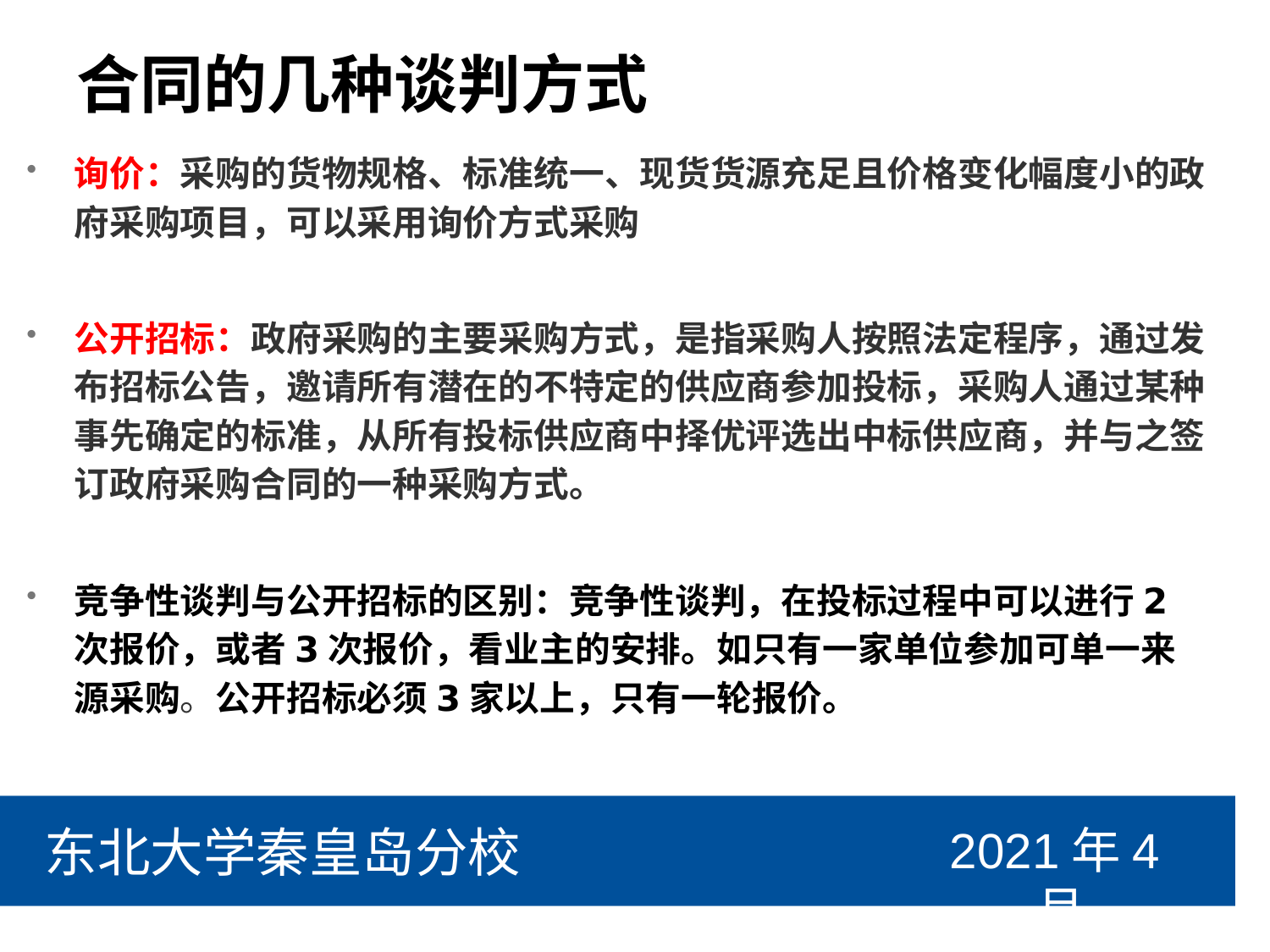

# 合同的几种谈判方式
询价：采购的货物规格、标准统一、现货货源充足且价格变化幅度小的政府采购项目，可以采用询价方式采购

公开招标：政府采购的主要采购方式，是指采购人按照法定程序，通过发布招标公告，邀请所有潜在的不特定的供应商参加投标，采购人通过某种事先确定的标准，从所有投标供应商中择优评选出中标供应商，并与之签订政府采购合同的一种采购方式。

竞争性谈判与公开招标的区别：竞争性谈判，在投标过程中可以进行2次报价，或者3次报价，看业主的安排。如只有一家单位参加可单一来源采购。公开招标必须3家以上，只有一轮报价。